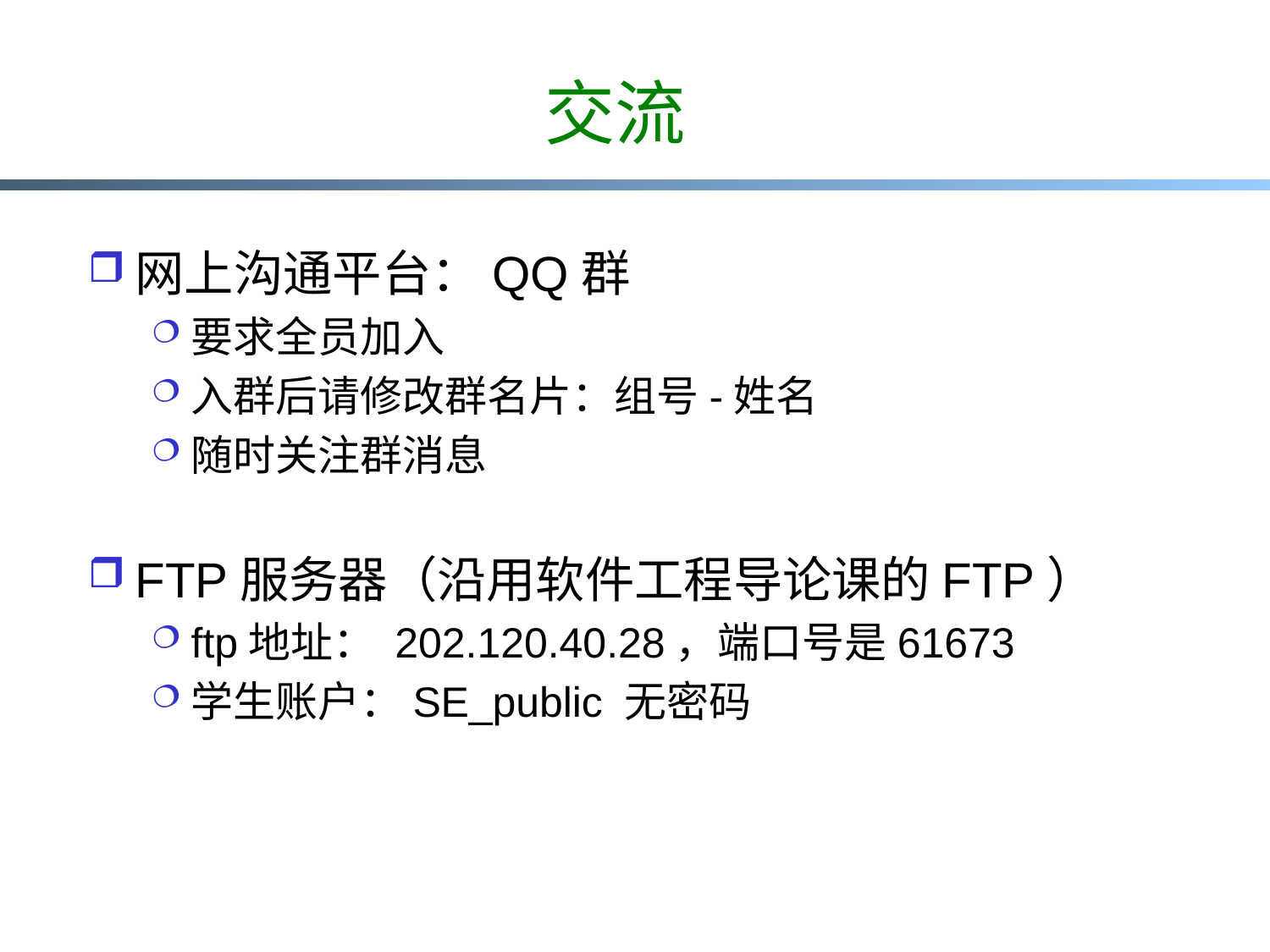

# 交流
网上沟通平台：QQ群
要求全员加入
入群后请修改群名片：组号-姓名
随时关注群消息

FTP服务器（沿用软件工程导论课的FTP）
ftp地址： 202.120.40.28，端口号是61673
学生账户：SE_public 无密码
7